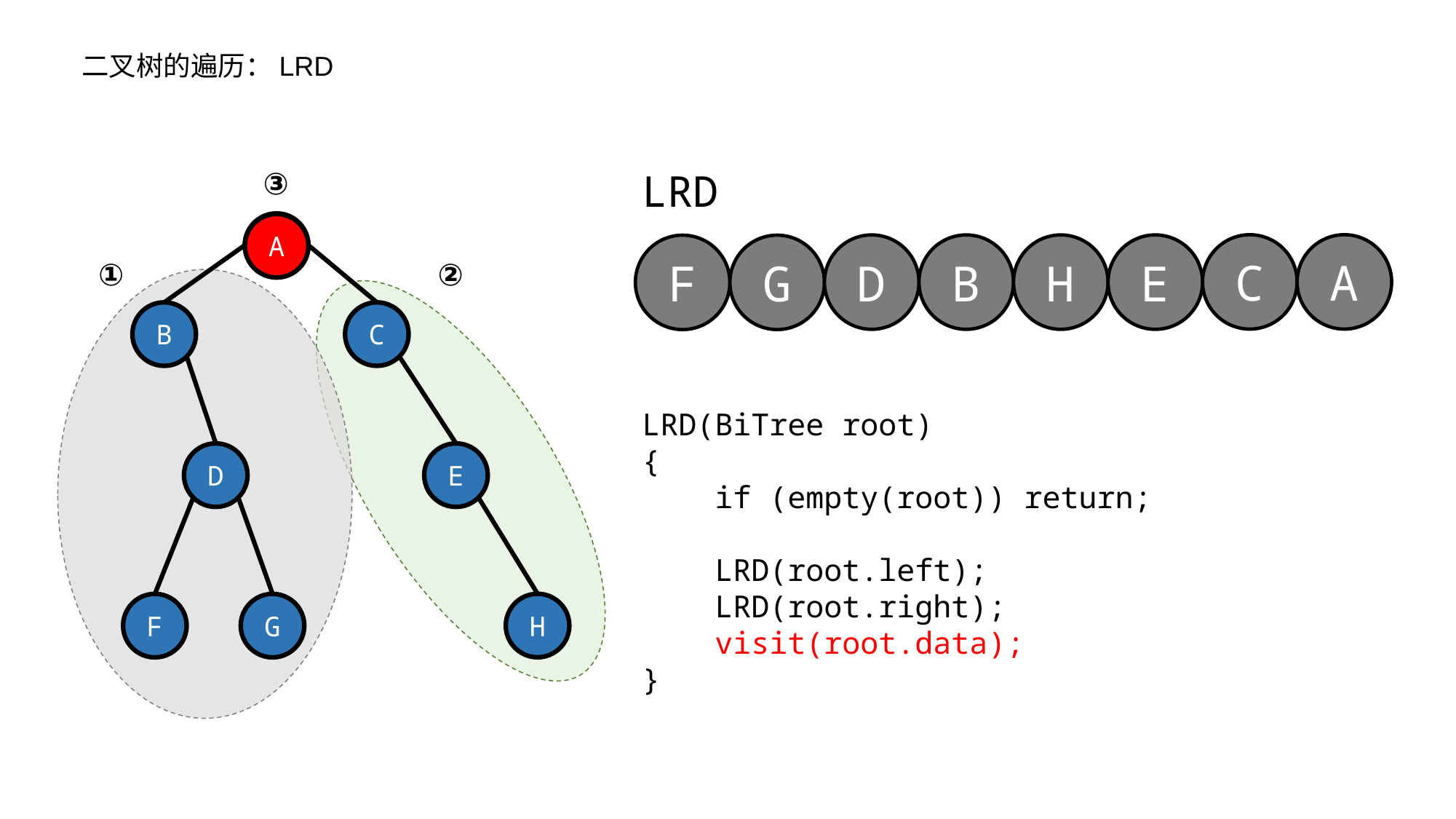

二叉树的遍历：LRD
③
LRD
A
A
C
A
D
B
H
E
F
G
①
②

B
C
LRD(BiTree root)
{
    if (empty(root)) return;

    LRD(root.left);
    LRD(root.right);
    visit(root.data);
}
D
E
H
F
G